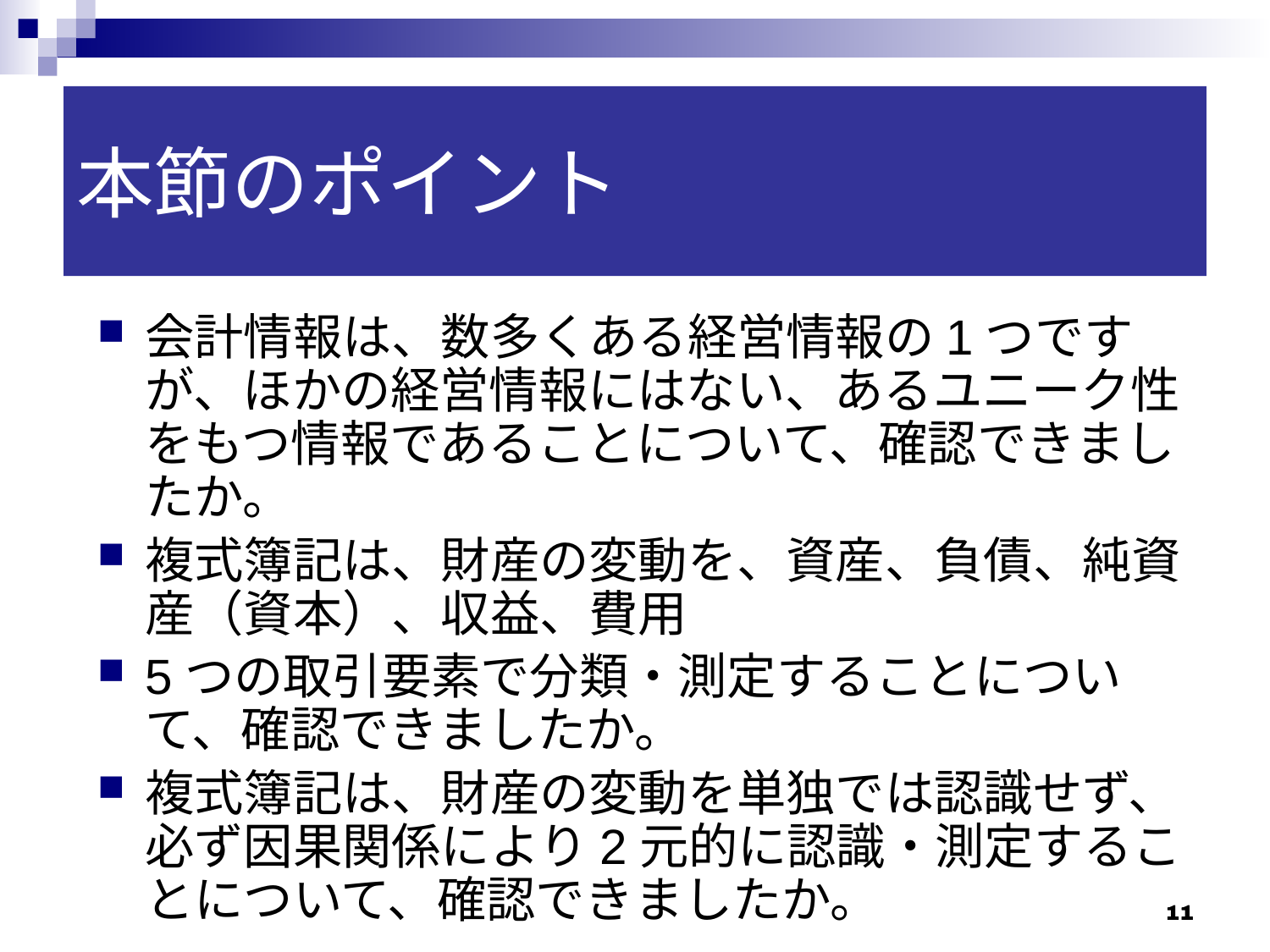

本節のポイント
会計情報は、数多くある経営情報の1つですが、ほかの経営情報にはない、あるユニーク性をもつ情報であることについて、確認できましたか。
複式簿記は、財産の変動を、資産、負債、純資産（資本）、収益、費用
5つの取引要素で分類・測定することについて、確認できましたか。
複式簿記は、財産の変動を単独では認識せず、必ず因果関係により2元的に認識・測定することについて、確認できましたか。
11
11